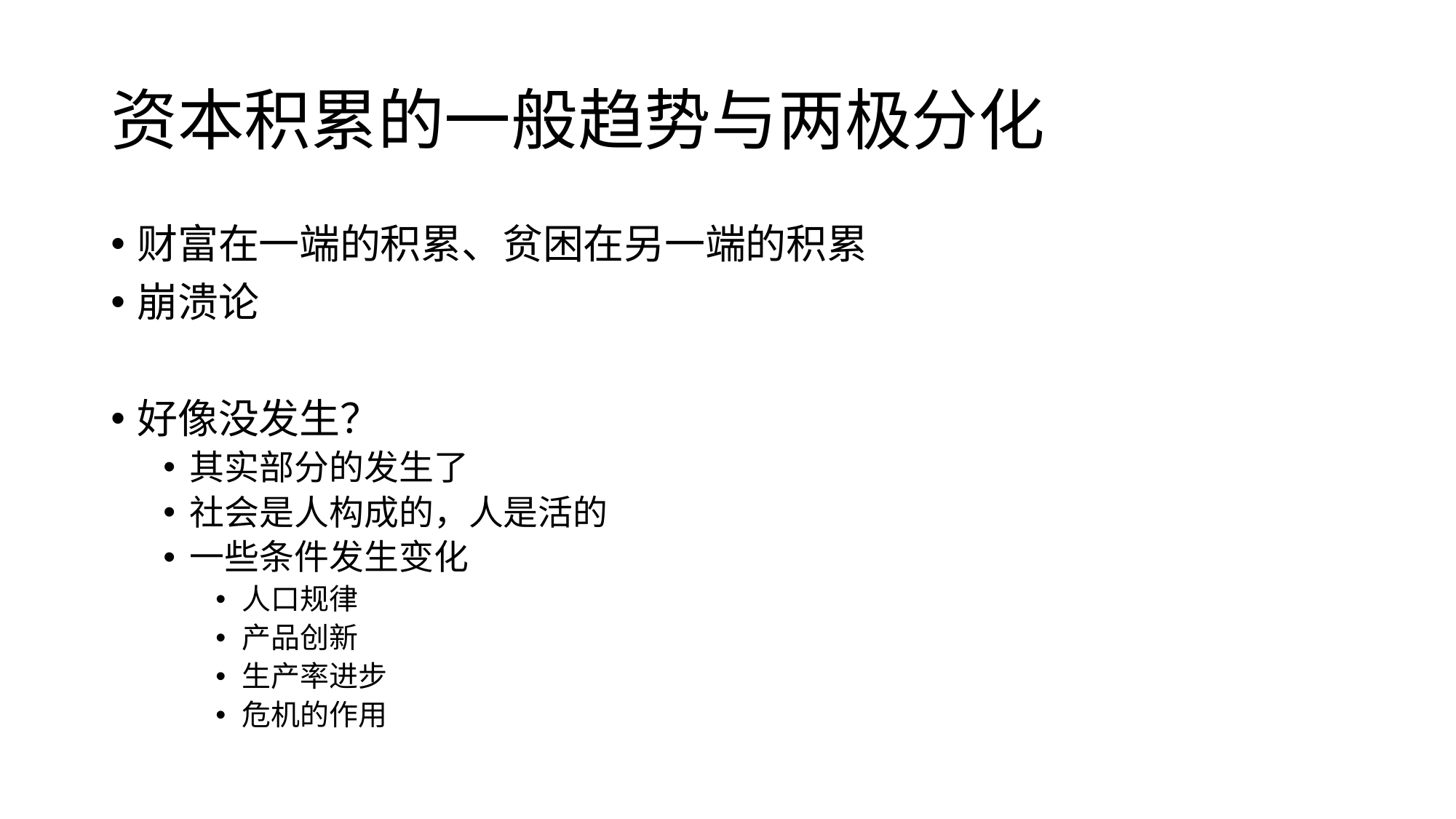

# 资本积累的一般趋势与两极分化
财富在一端的积累、贫困在另一端的积累
崩溃论

好像没发生？
其实部分的发生了
社会是人构成的，人是活的
一些条件发生变化
人口规律
产品创新
生产率进步
危机的作用